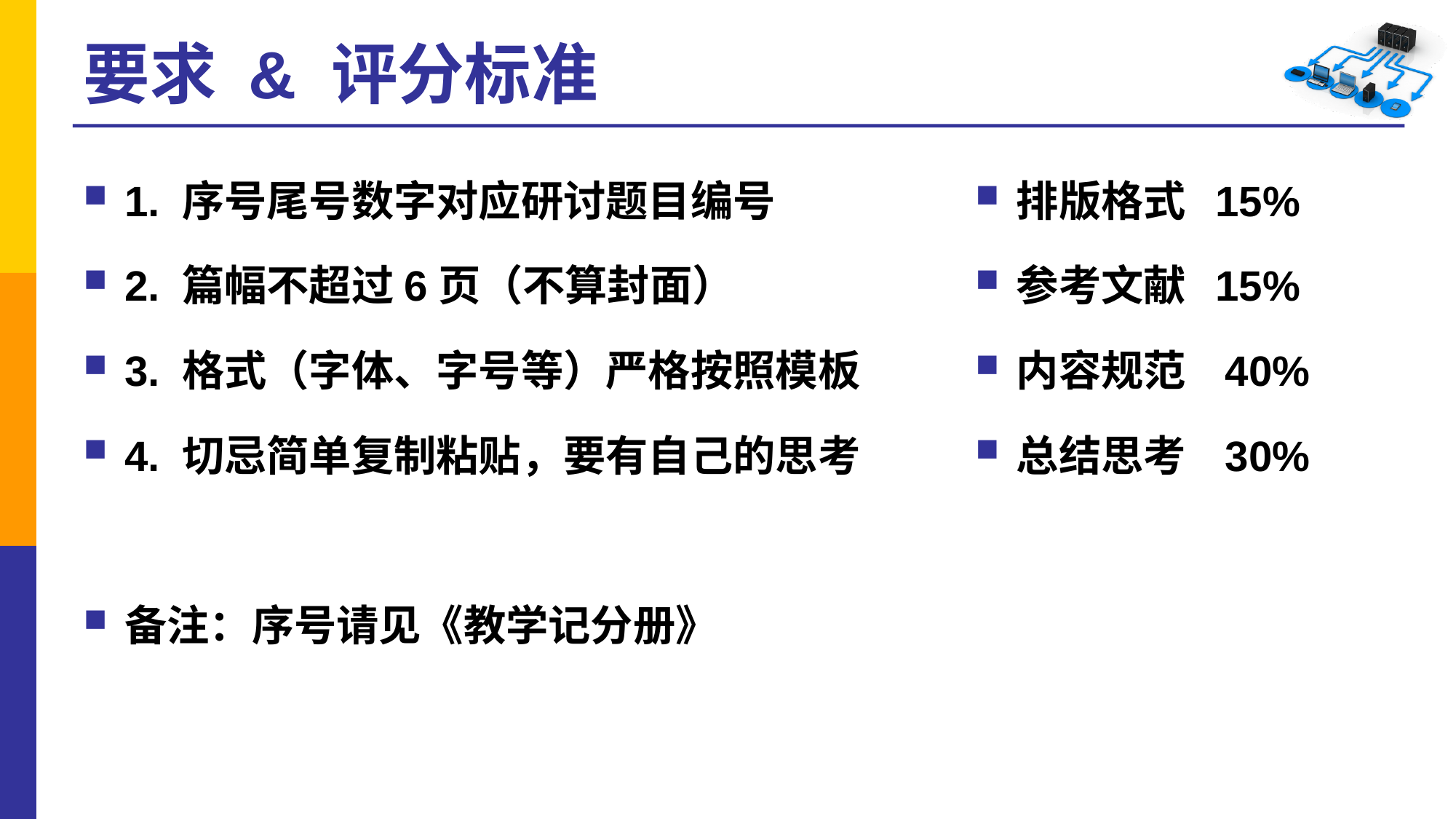

# 要求 & 评分标准
1. 序号尾号数字对应研讨题目编号
2. 篇幅不超过6页（不算封面）
3. 格式（字体、字号等）严格按照模板
4. 切忌简单复制粘贴，要有自己的思考

备注：序号请见《教学记分册》
排版格式  15%
参考文献  15%
内容规范   40%
总结思考   30%